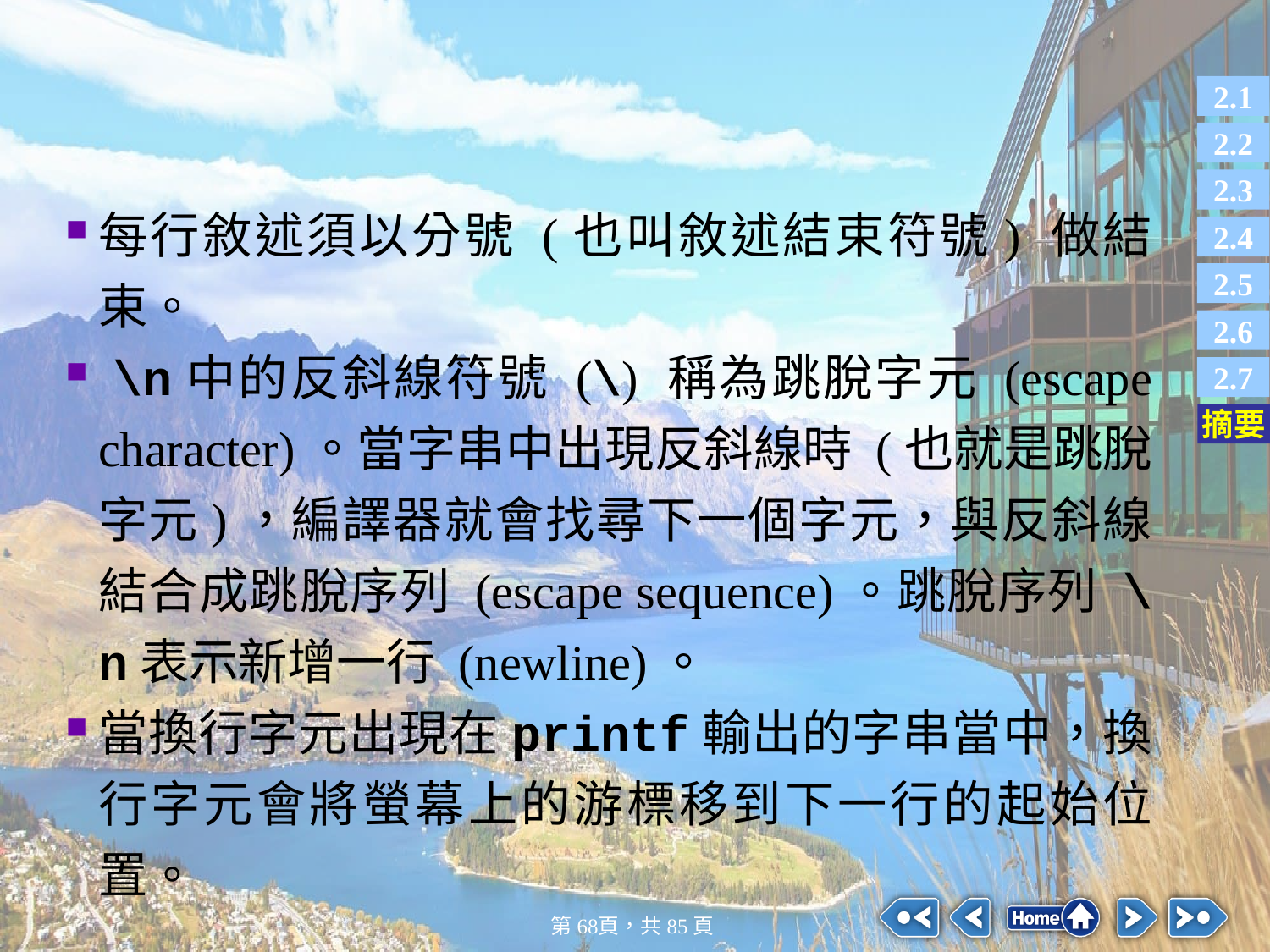

#
每行敘述須以分號 (也叫敘述結束符號) 做結束。
 \n中的反斜線符號 (\) 稱為跳脫字元 (escape character)。當字串中出現反斜線時 (也就是跳脫字元)，編譯器就會找尋下一個字元，與反斜線結合成跳脫序列 (escape sequence)。跳脫序列 \n表示新增一行 (newline)。
當換行字元出現在printf輸出的字串當中，換行字元會將螢幕上的游標移到下一行的起始位置。